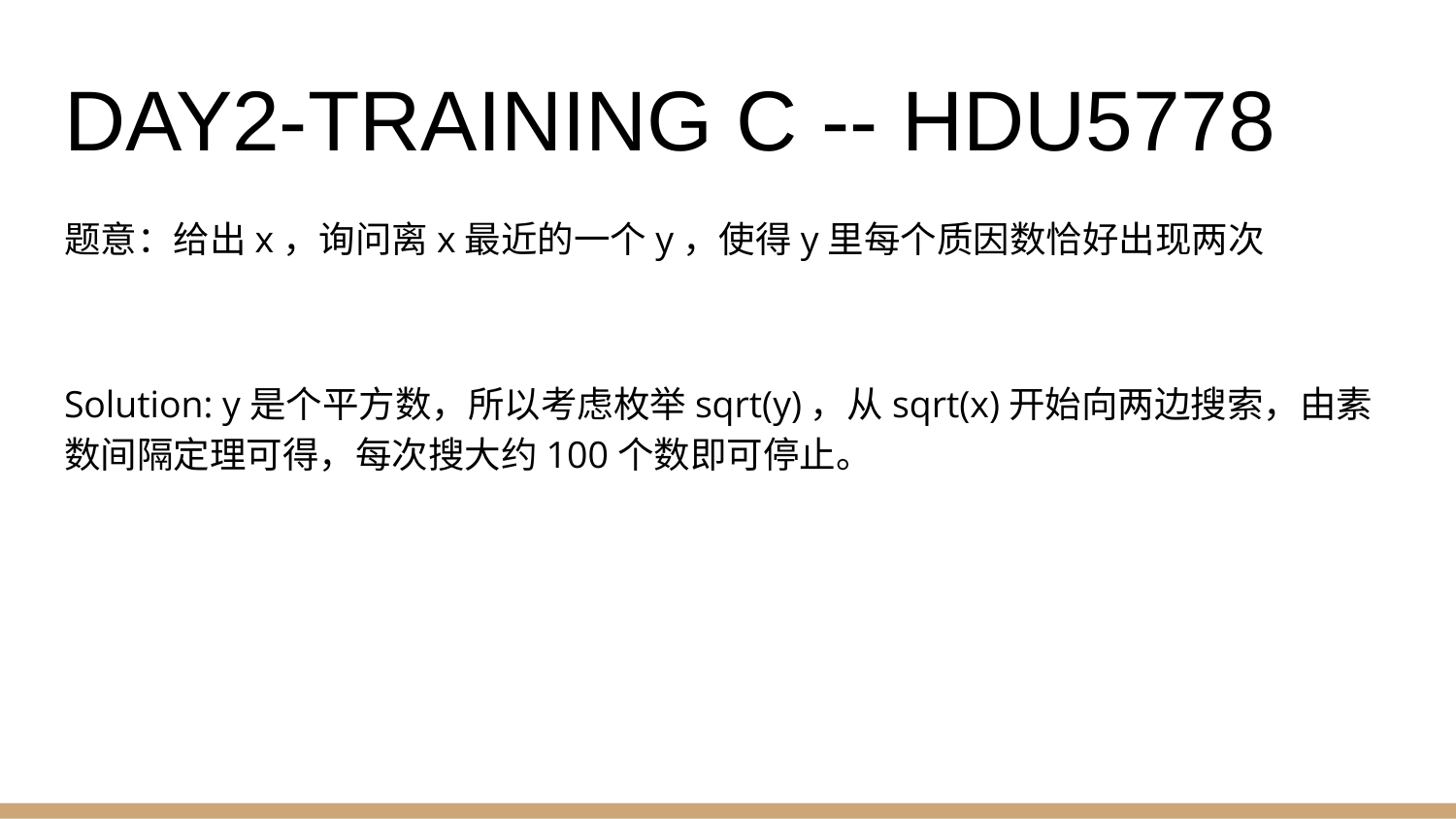

# DAY2-TRAINING C -- HDU5778
题意：给出x，询问离x最近的一个y，使得y里每个质因数恰好出现两次

Solution: y是个平方数，所以考虑枚举sqrt(y)，从sqrt(x)开始向两边搜索，由素数间隔定理可得，每次搜大约100个数即可停止。